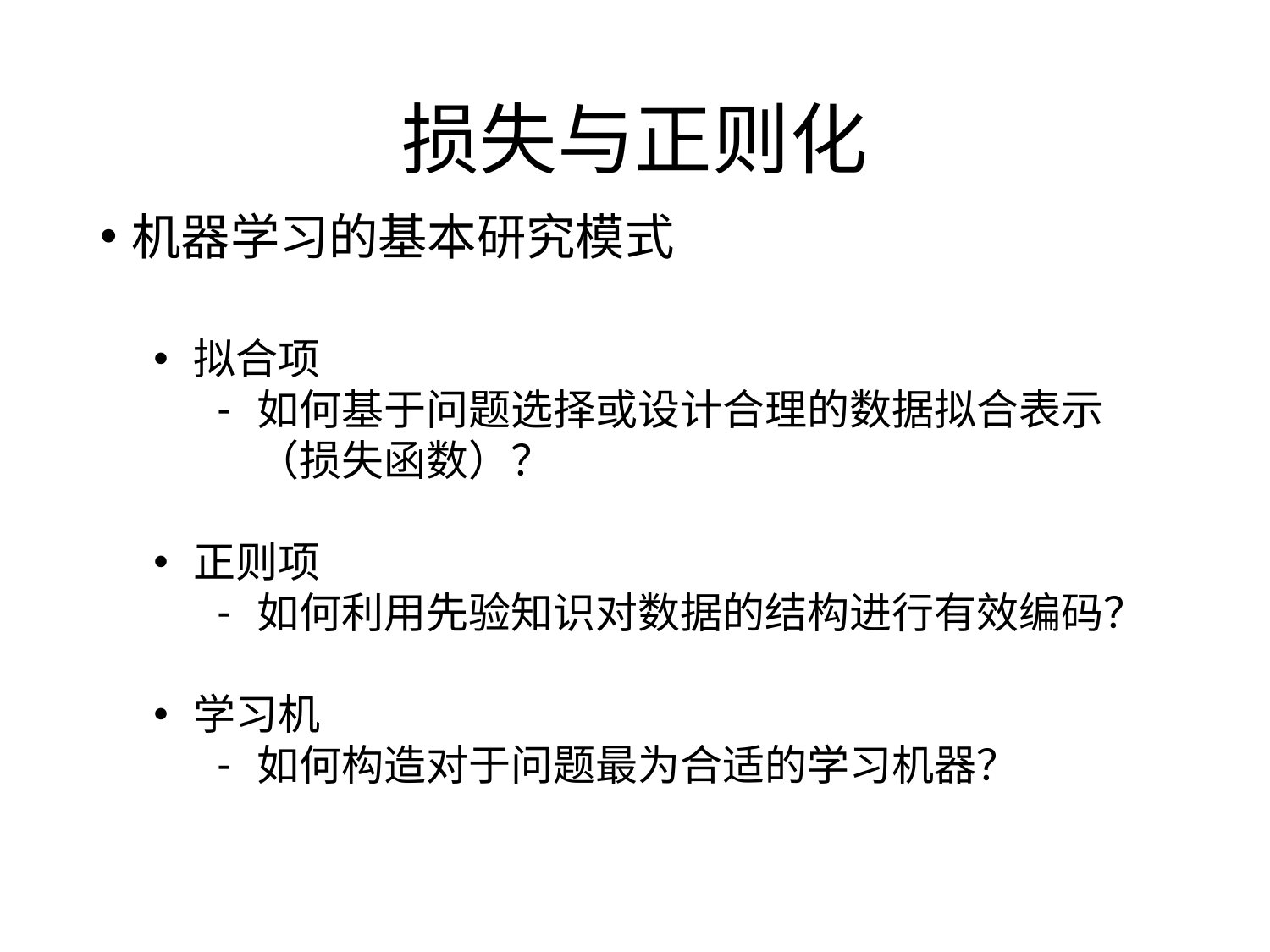

# 损失与正则化
机器学习的基本研究模式
拟合项
如何基于问题选择或设计合理的数据拟合表示（损失函数）？

正则项
如何利用先验知识对数据的结构进行有效编码？

学习机
如何构造对于问题最为合适的学习机器？